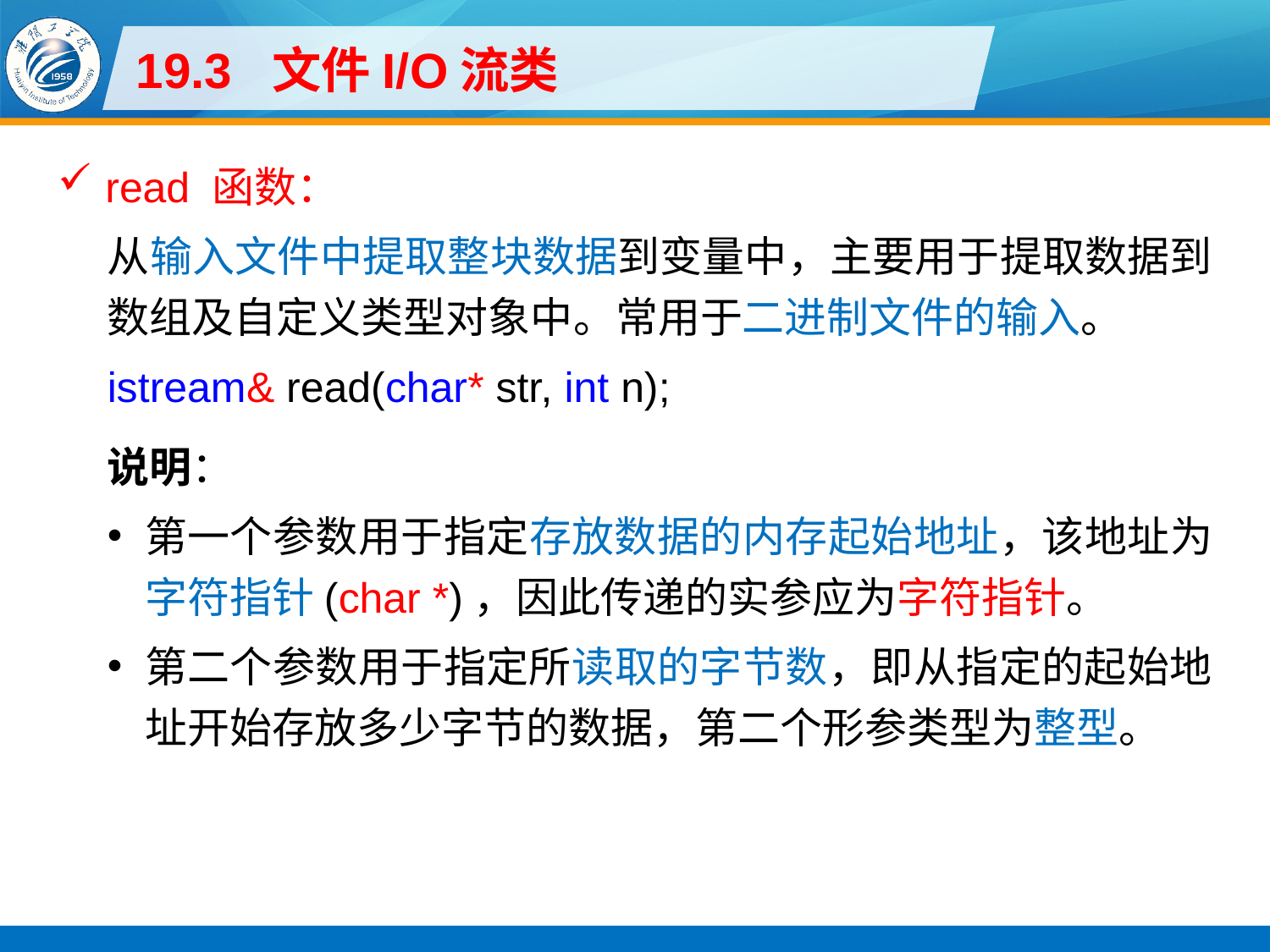

# 19.3  文件I/O流类
read 函数：
从输入文件中提取整块数据到变量中，主要用于提取数据到数组及自定义类型对象中。常用于二进制文件的输入。
istream& read(char* str, int n);
说明：
第一个参数用于指定存放数据的内存起始地址，该地址为字符指针(char *)，因此传递的实参应为字符指针。
第二个参数用于指定所读取的字节数，即从指定的起始地址开始存放多少字节的数据，第二个形参类型为整型。